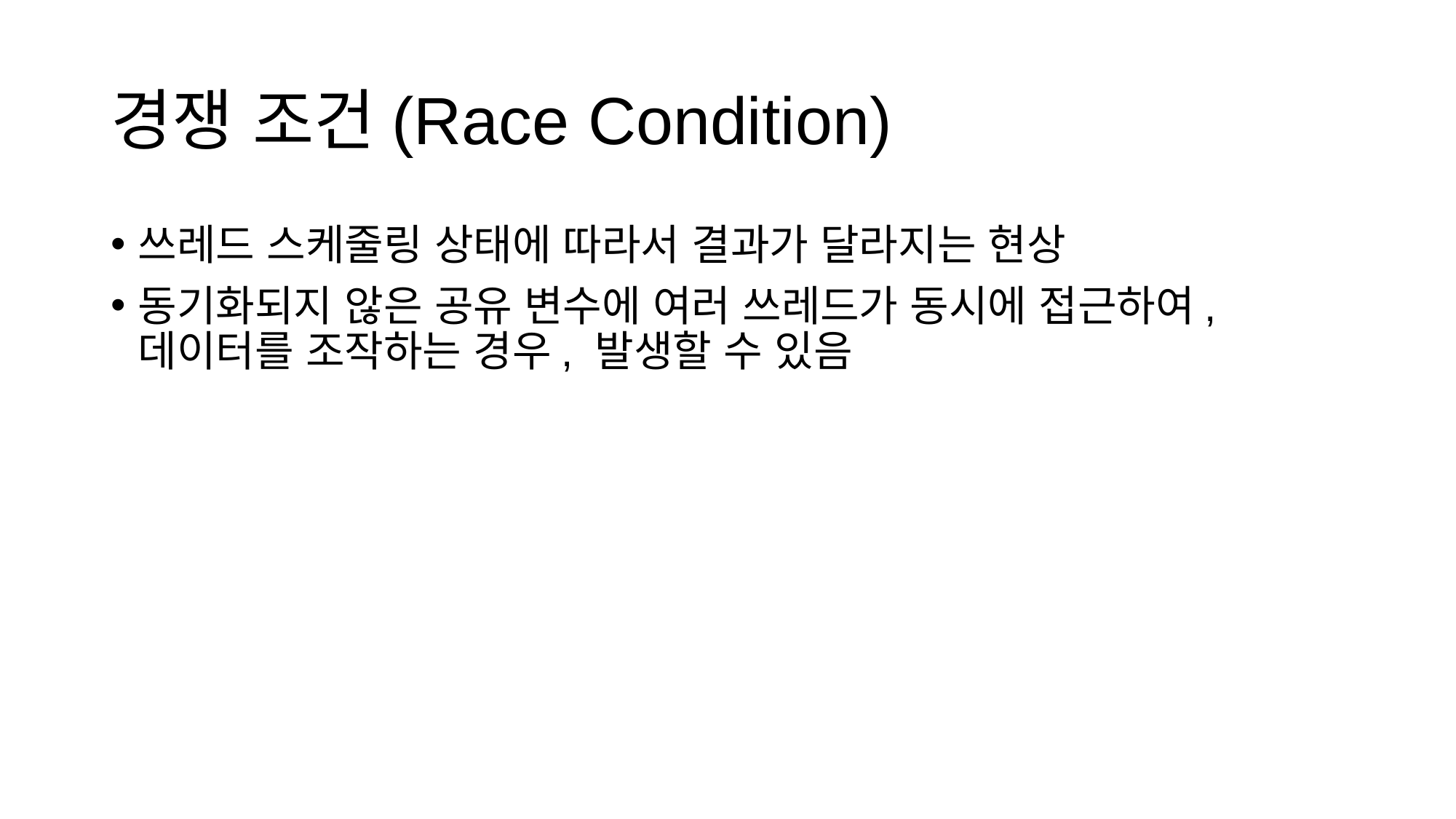

# 경쟁 조건(Race Condition)
쓰레드 스케줄링 상태에 따라서 결과가 달라지는 현상
동기화되지 않은 공유 변수에 여러 쓰레드가 동시에 접근하여, 데이터를 조작하는 경우, 발생할 수 있음